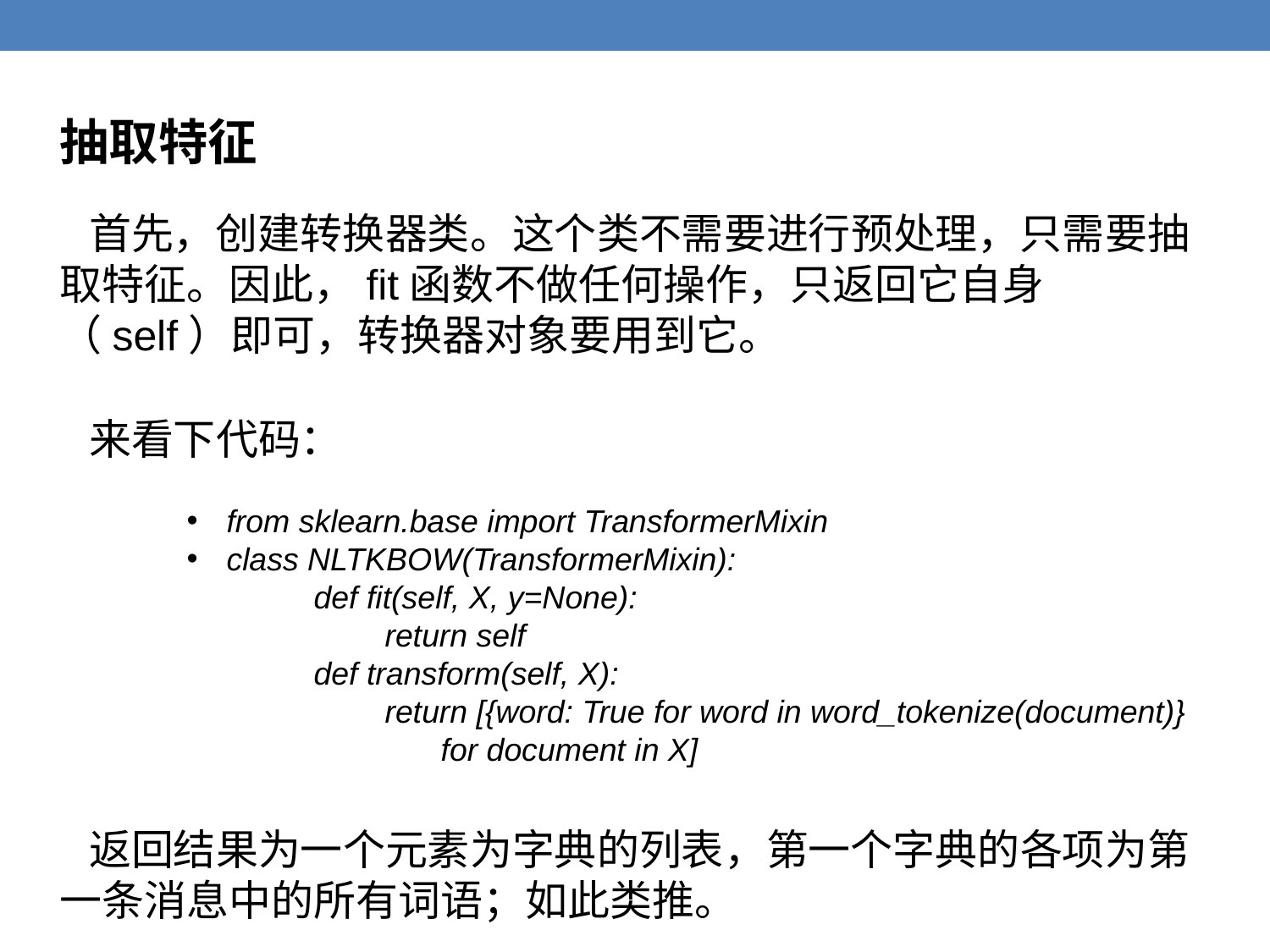

抽取特征
  首先，创建转换器类。这个类不需要进行预处理，只需要抽取特征。因此，fit函数不做任何操作，只返回它自身（self）即可，转换器对象要用到它。
  来看下代码：

from sklearn.base import TransformerMixin
class NLTKBOW(TransformerMixin):
	def fit(self, X, y=None):
	        return self
	def transform(self, X):
	        return [{word: True for word in word_tokenize(document)} 			for document in X]
  返回结果为一个元素为字典的列表，第一个字典的各项为第一条消息中的所有词语；如此类推。